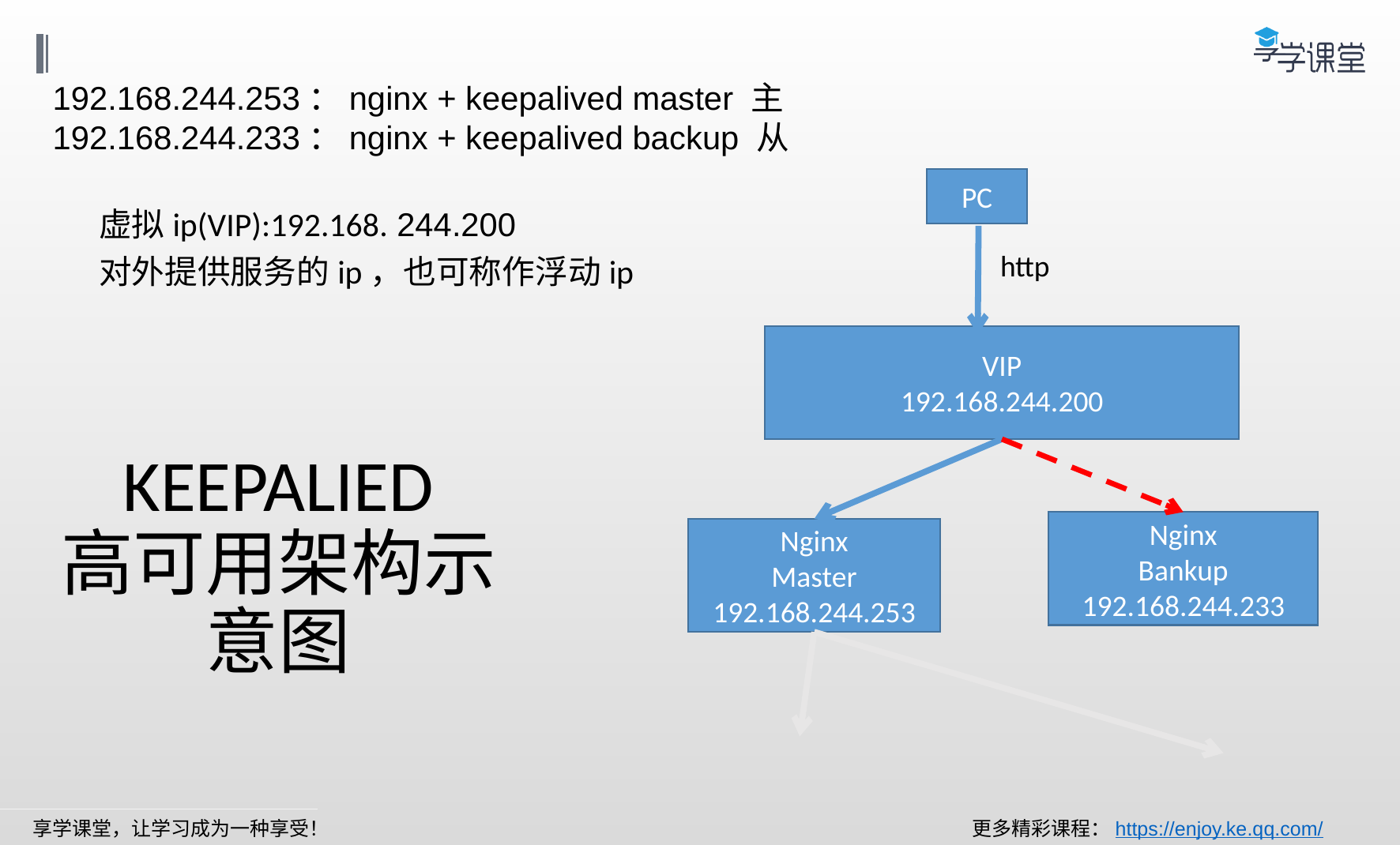

192.168.244.253：nginx + keepalived master 主
192.168.244.233：nginx + keepalived backup 从

虚拟ip(VIP):192.168. 244.200
对外提供服务的ip，也可称作浮动ip
PC
http
VIP
192.168.244.200
Nginx
Bankup
192.168.244.233
Nginx
Master
192.168.244.253
KEEPALIED
高可用架构示意图